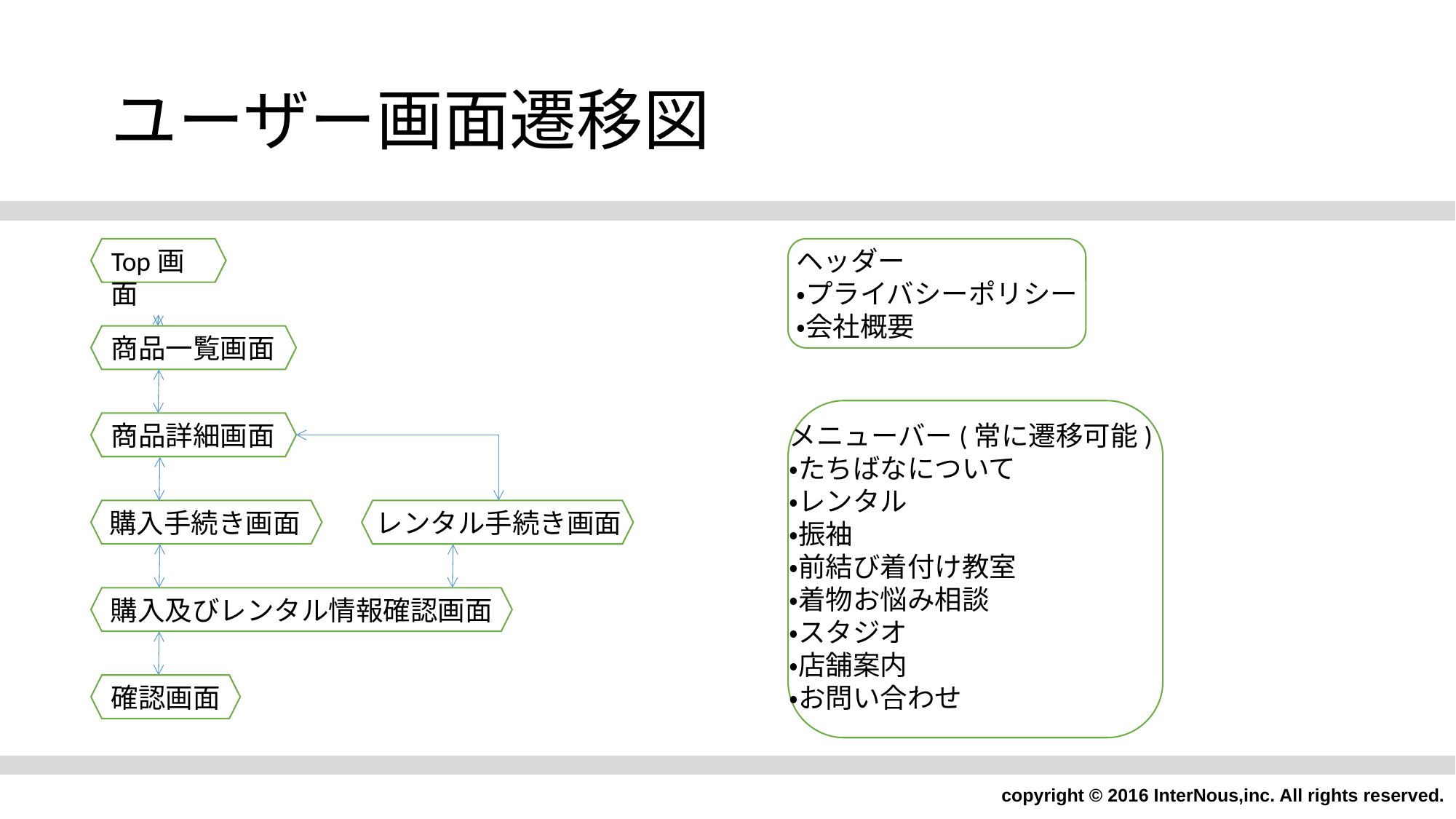

# ユーザー画面遷移図

Top画面

ヘッダー
・プライバシーポリシー
・会社概要
商品一覧画面

商品詳細画面
メニューバー(常に遷移可能)
・たちばなについて
・レンタル
・振袖
・前結び着付け教室
・着物お悩み相談
・スタジオ
・店舗案内
・お問い合わせ

購入手続き画面

レンタル手続き画面

購入及びレンタル情報確認画面

確認画面

copyright © 2016 InterNous,inc. All rights reserved.